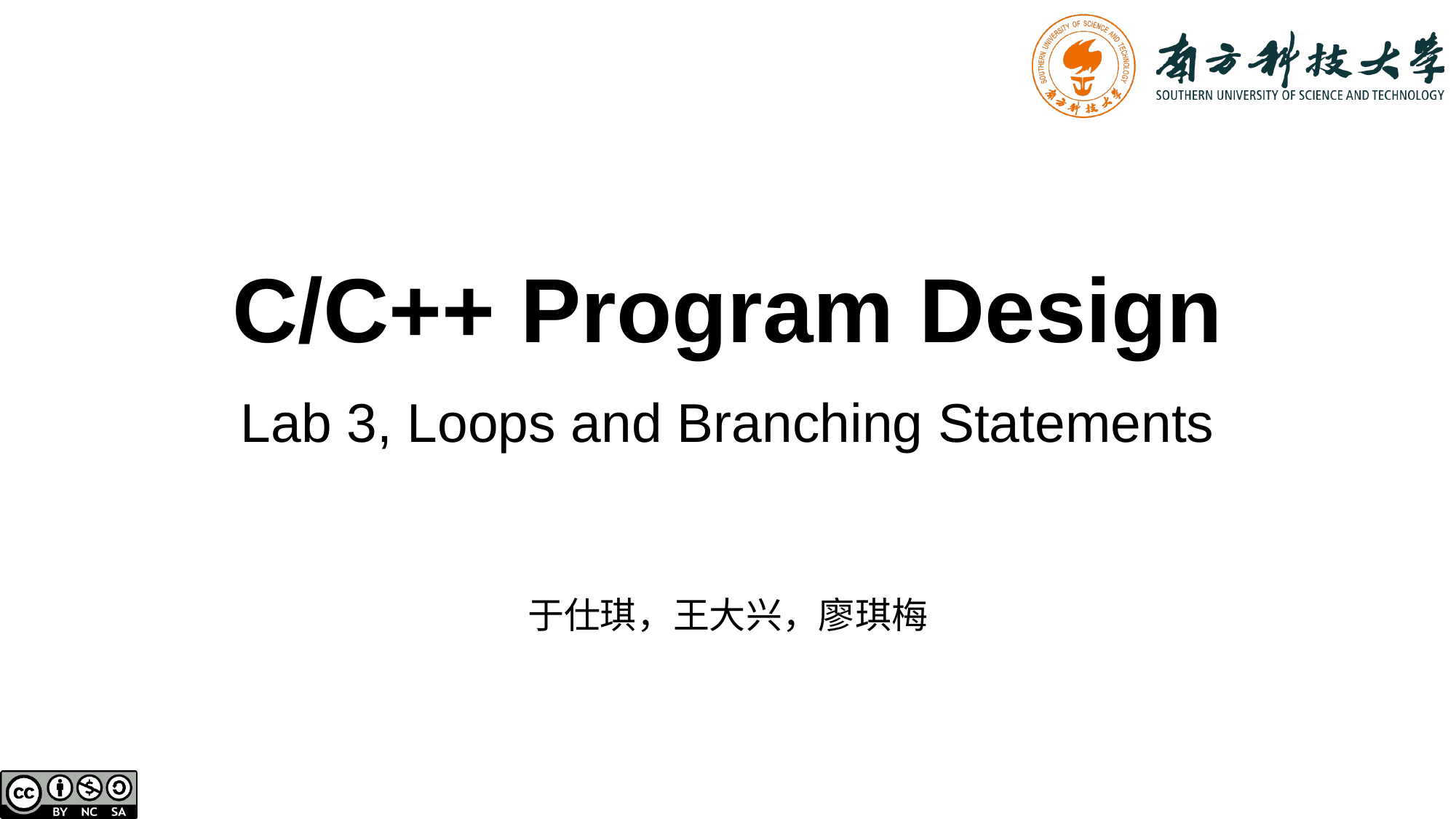

# C/C++ Program Design
Lab 3, Loops and Branching Statements

于仕琪，王大兴，廖琪梅